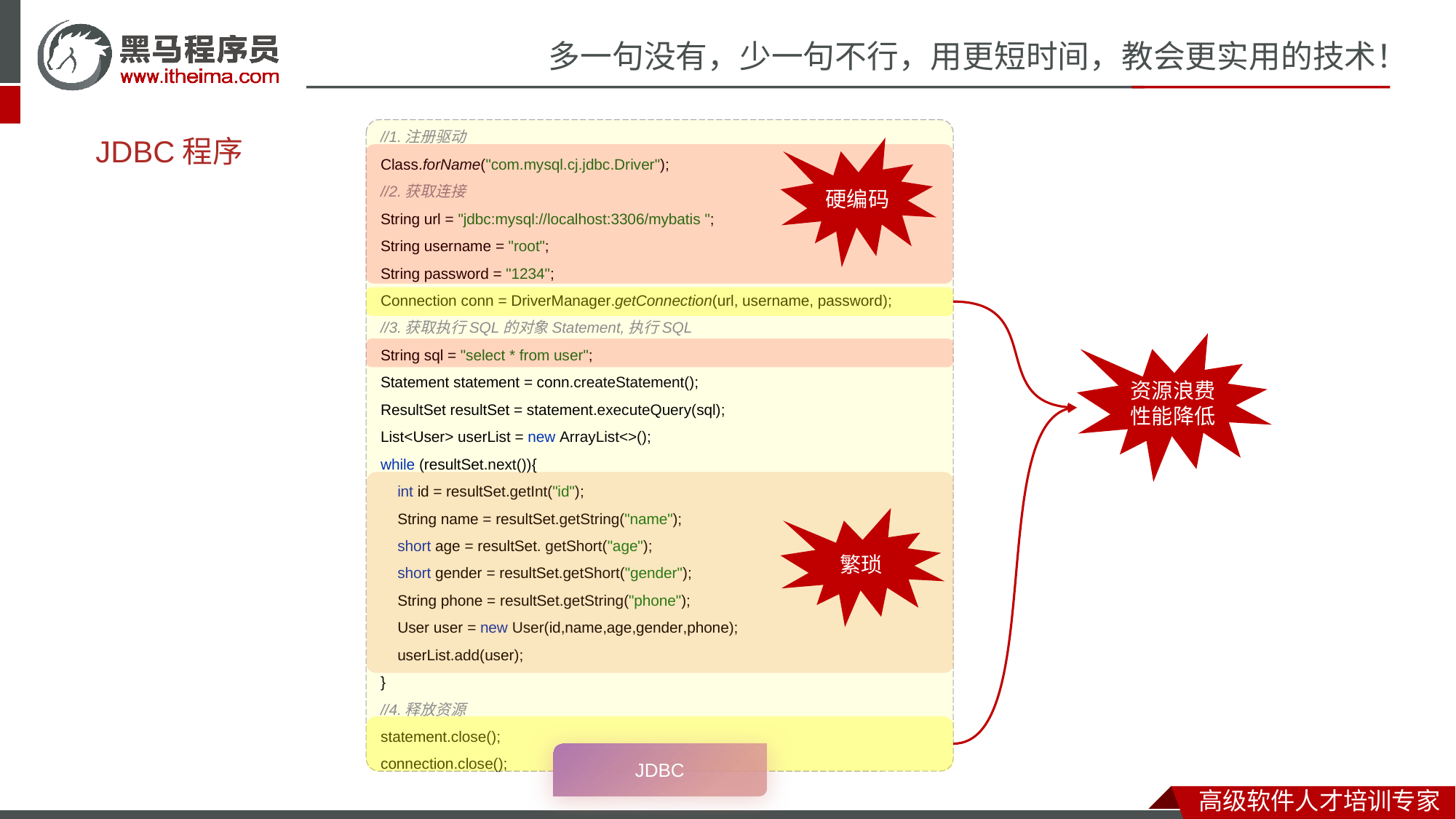

# JDBC程序
//1.注册驱动
Class.forName("com.mysql.cj.jdbc.Driver");
//2.获取连接
String url = "jdbc:mysql://localhost:3306/mybatis ";
String username = "root";
String password = "1234";
Connection conn = DriverManager.getConnection(url, username, password);
//3.获取执行SQL的对象Statement,执行SQL
String sql = "select * from user";
Statement statement = conn.createStatement();
ResultSet resultSet = statement.executeQuery(sql);
List<User> userList = new ArrayList<>();
while (resultSet.next()){
    int id = resultSet.getInt("id");
    String name = resultSet.getString("name");
    short age = resultSet. getShort("age");
    short gender = resultSet.getShort("gender");
    String phone = resultSet.getString("phone");
    User user = new User(id,name,age,gender,phone);
    userList.add(user);
}
//4.释放资源
statement.close();
connection.close();
硬编码

资源浪费
性能降低

繁琐

JDBC